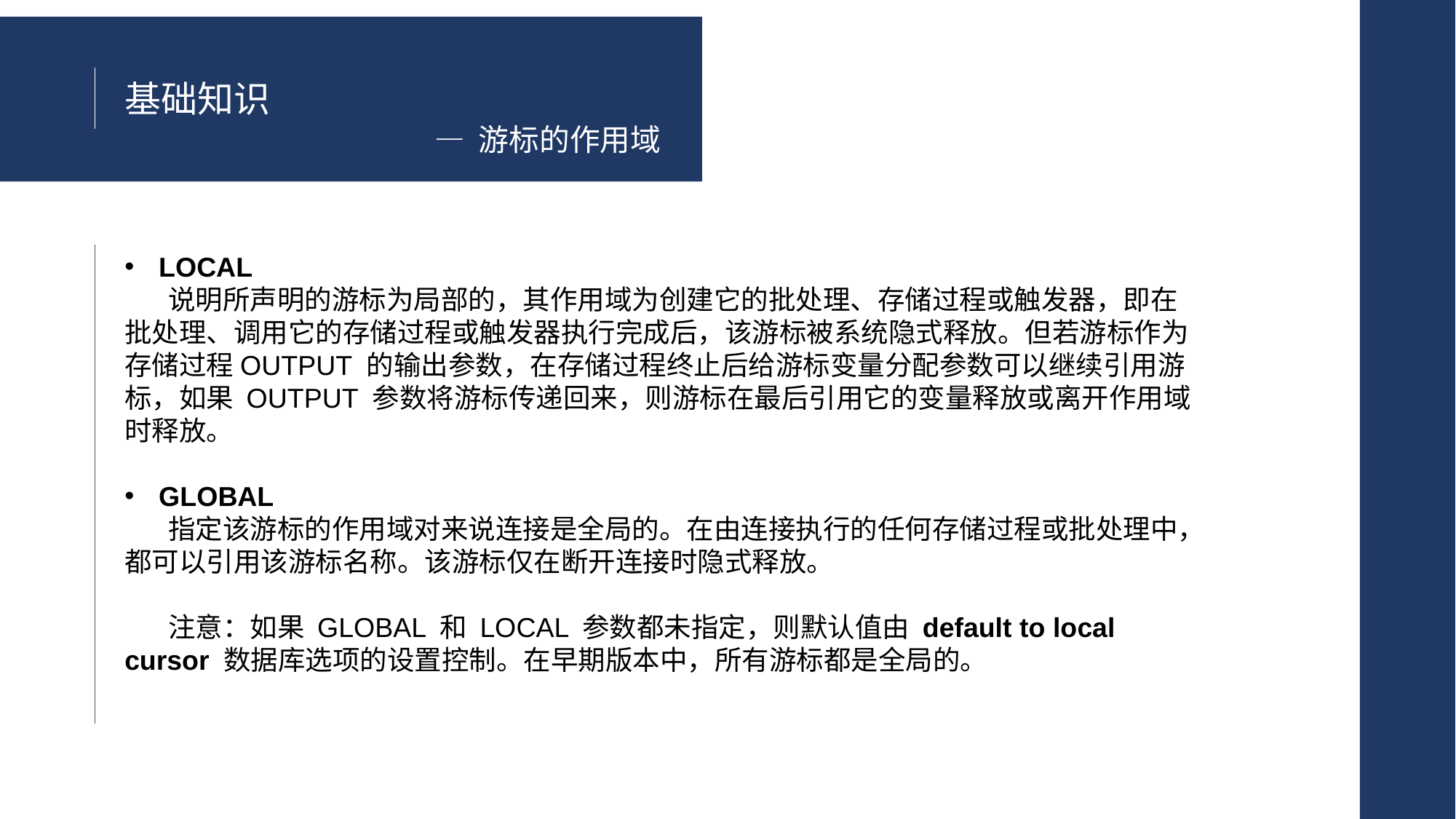

基础知识
— 游标的作用域

LOCAL
      说明所声明的游标为局部的，其作用域为创建它的批处理、存储过程或触发器，即在批处理、调用它的存储过程或触发器执行完成后，该游标被系统隐式释放。但若游标作为存储过程OUTPUT 的输出参数，在存储过程终止后给游标变量分配参数可以继续引用游标，如果 OUTPUT 参数将游标传递回来，则游标在最后引用它的变量释放或离开作用域时释放。

GLOBAL
      指定该游标的作用域对来说连接是全局的。在由连接执行的任何存储过程或批处理中，都可以引用该游标名称。该游标仅在断开连接时隐式释放。

      注意：如果 GLOBAL 和 LOCAL 参数都未指定，则默认值由 default to local cursor 数据库选项的设置控制。在早期版本中，所有游标都是全局的。